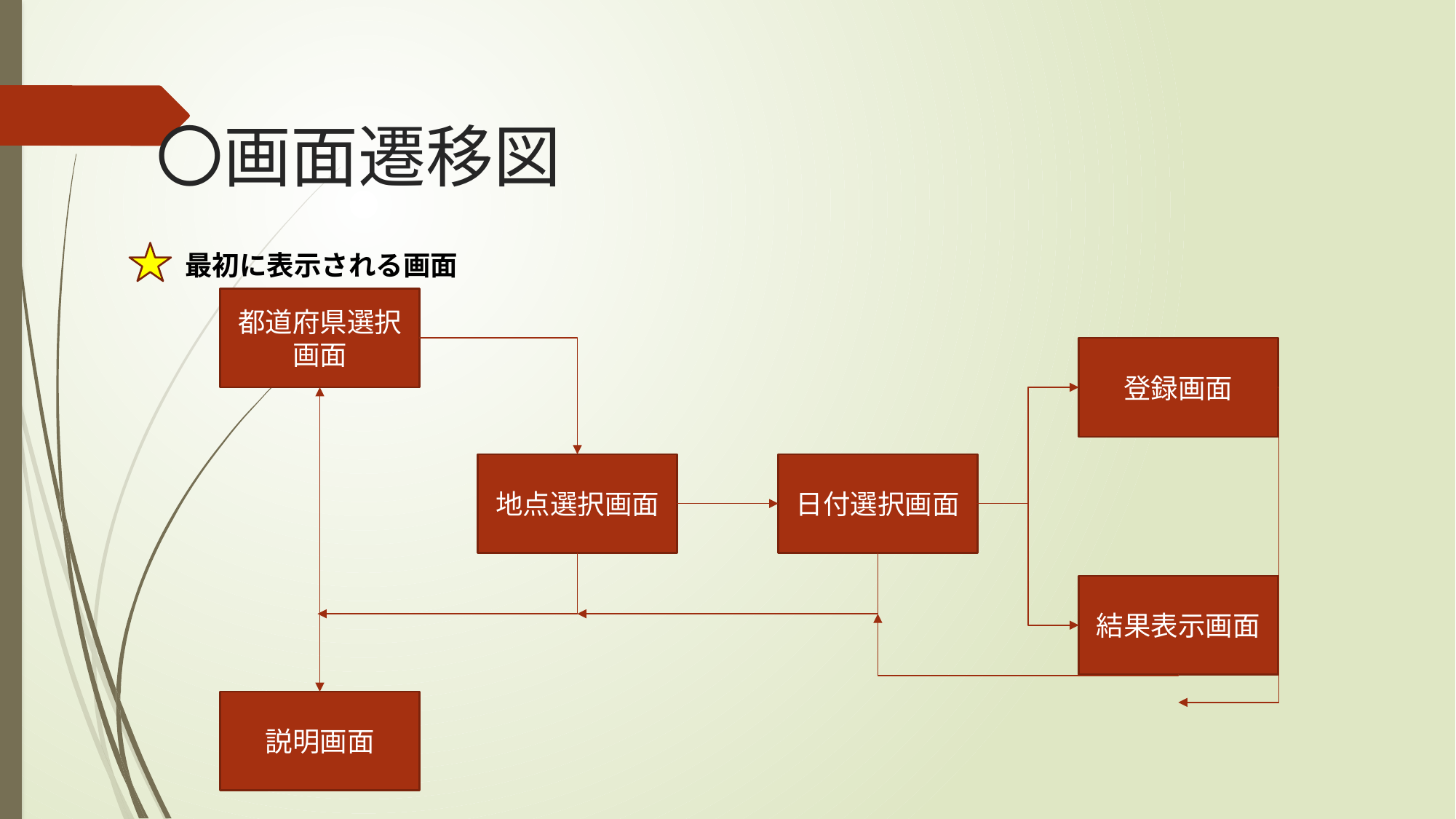

# 〇画面遷移図

最初に表示される画面
都道府県選択画面
登録画面
地点選択画面
日付選択画面
結果表示画面
説明画面